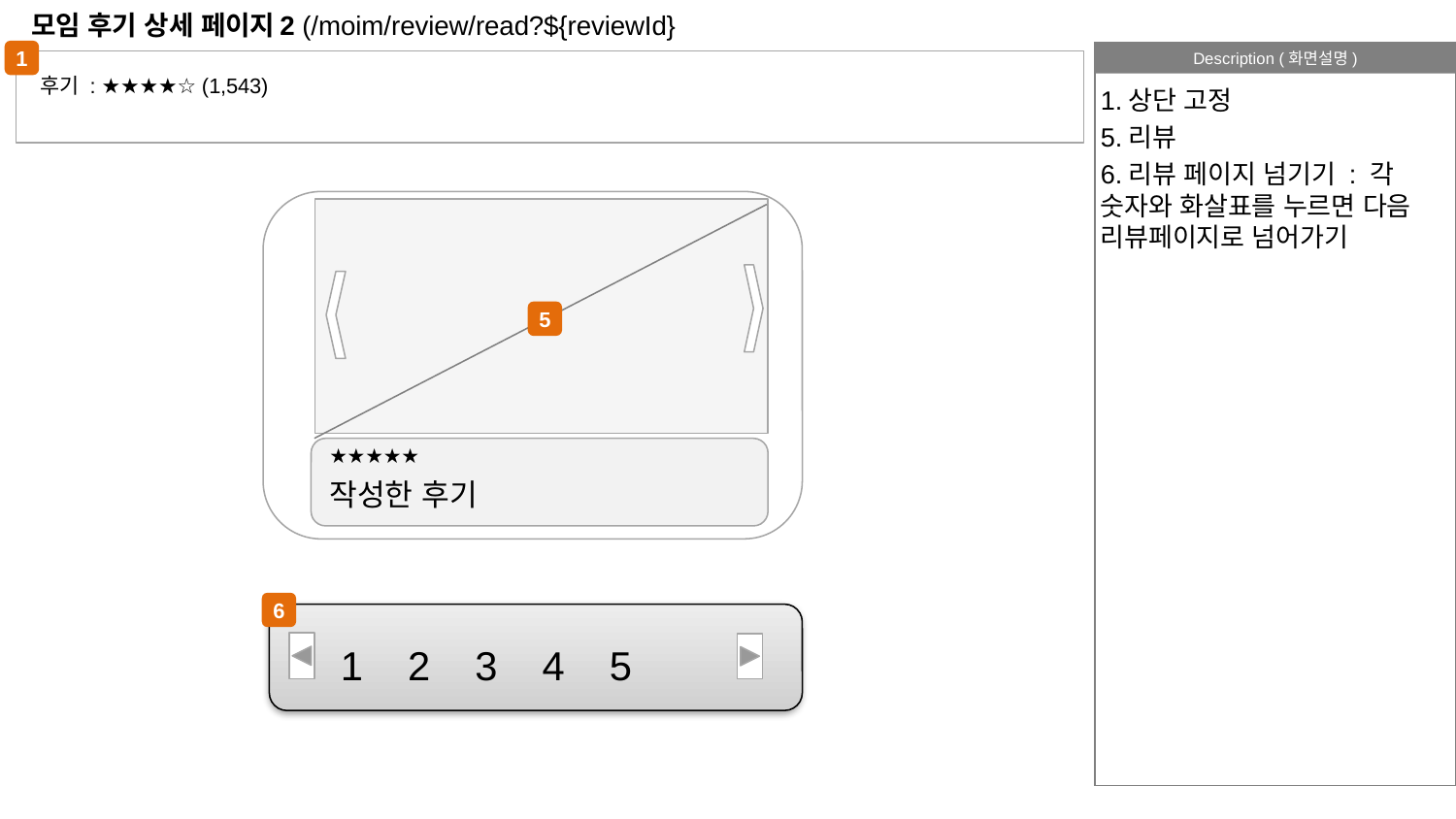

# 모임 후기 상세 페이지2 (/moim/review/read?${reviewId}
1

후기 : ★★★★☆ (1,543)
1.상단 고정
5.리뷰
6.리뷰 페이지 넘기기 : 각 숫자와 화살표를 누르면 다음 리뷰페이지로 넘어가기

`

5
★★★★★

작성한 후기
6

1    2    3    4    5

공지사항